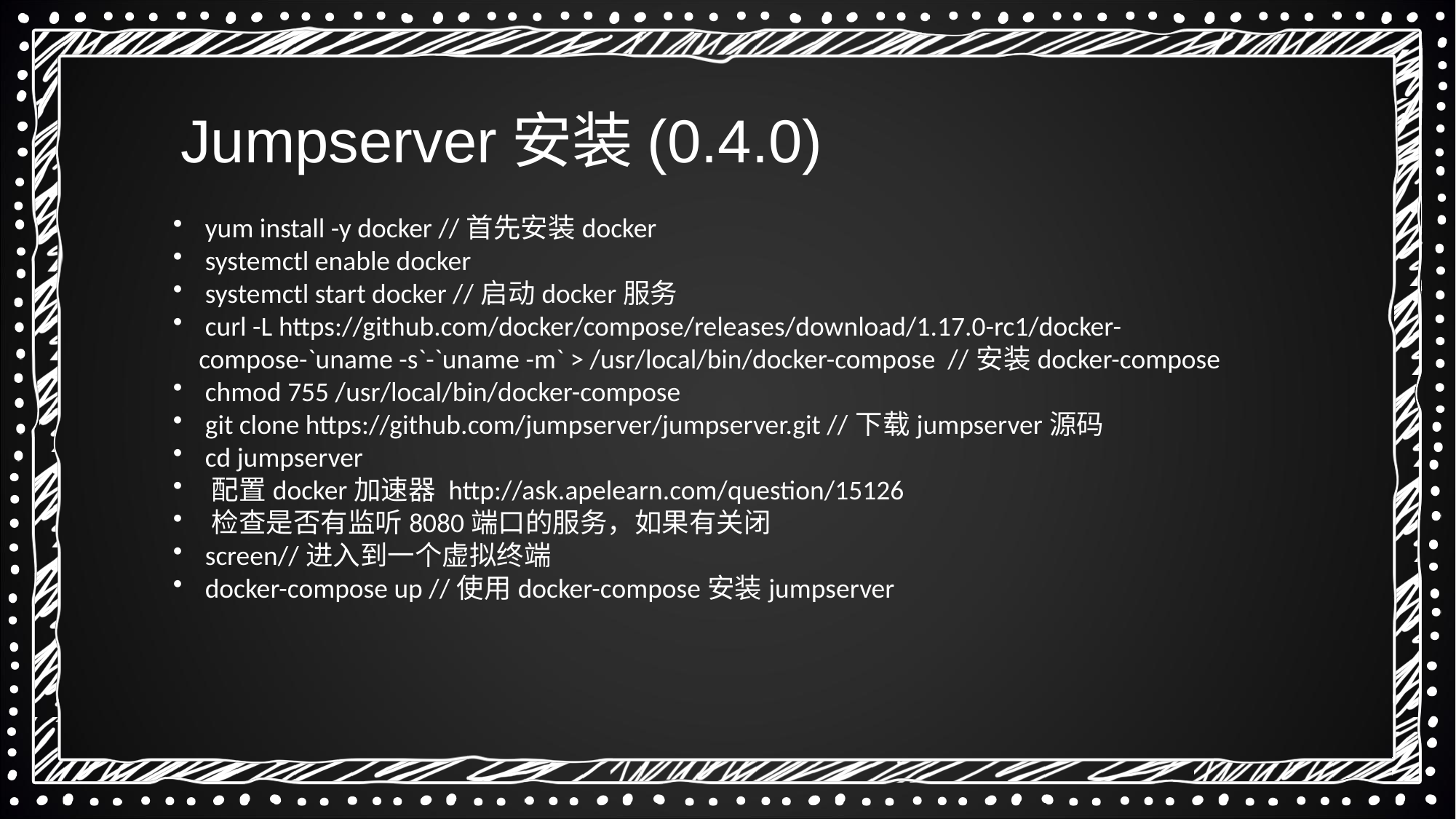

Jumpserver安装(0.4.0)
 yum install -y docker //首先安装docker
 systemctl enable docker
 systemctl start docker //启动docker服务
 curl -L https://github.com/docker/compose/releases/download/1.17.0-rc1/docker-compose-`uname -s`-`uname -m` > /usr/local/bin/docker-compose  //安装docker-compose
 chmod 755 /usr/local/bin/docker-compose
 git clone https://github.com/jumpserver/jumpserver.git //下载jumpserver源码
 cd jumpserver
 配置docker加速器 http://ask.apelearn.com/question/15126
 检查是否有监听8080端口的服务，如果有关闭
 screen//进入到一个虚拟终端
 docker-compose up //使用docker-compose安装jumpserver